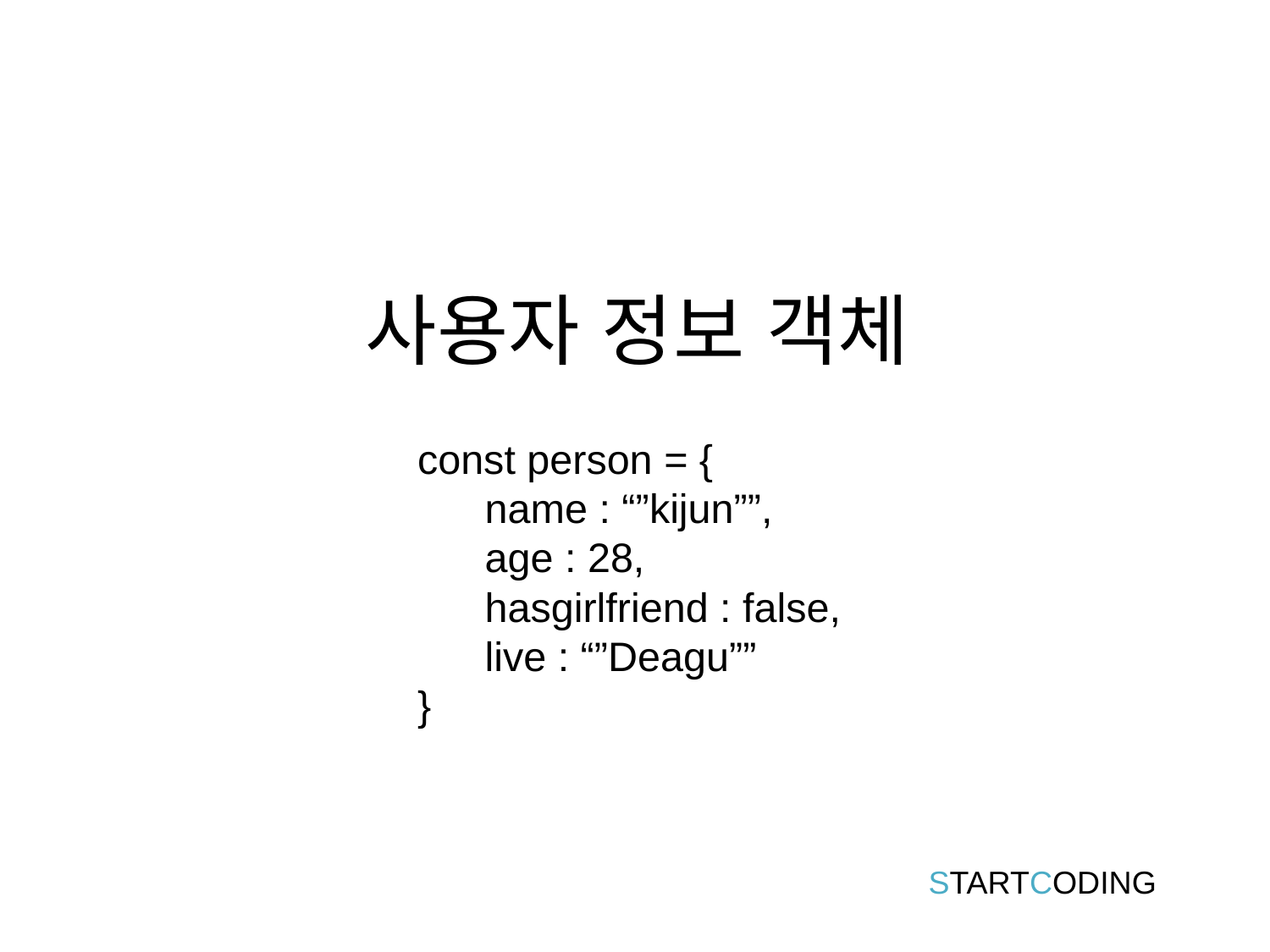

# 사용자 정보 객체
const person = {
	name : “”kijun””,
	age : 28,
	hasgirlfriend : false,
	live : “”Deagu””
}
STARTCODING